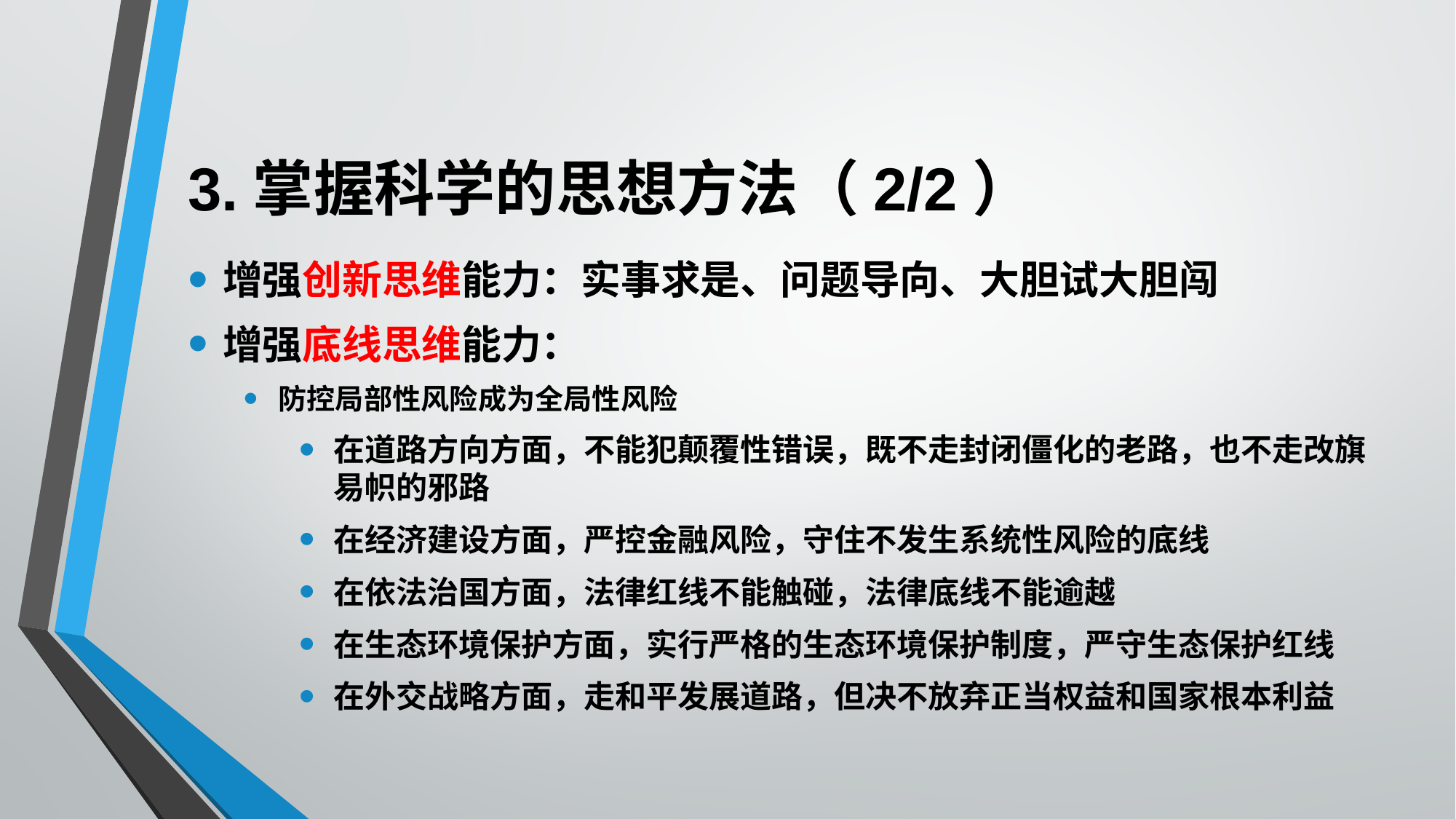

# 3.掌握科学的思想方法（2/2）
增强创新思维能力：实事求是、问题导向、大胆试大胆闯
增强底线思维能力：
防控局部性风险成为全局性风险
在道路方向方面，不能犯颠覆性错误，既不走封闭僵化的老路，也不走改旗易帜的邪路
在经济建设方面，严控金融风险，守住不发生系统性风险的底线
在依法治国方面，法律红线不能触碰，法律底线不能逾越
在生态环境保护方面，实行严格的生态环境保护制度，严守生态保护红线
在外交战略方面，走和平发展道路，但决不放弃正当权益和国家根本利益